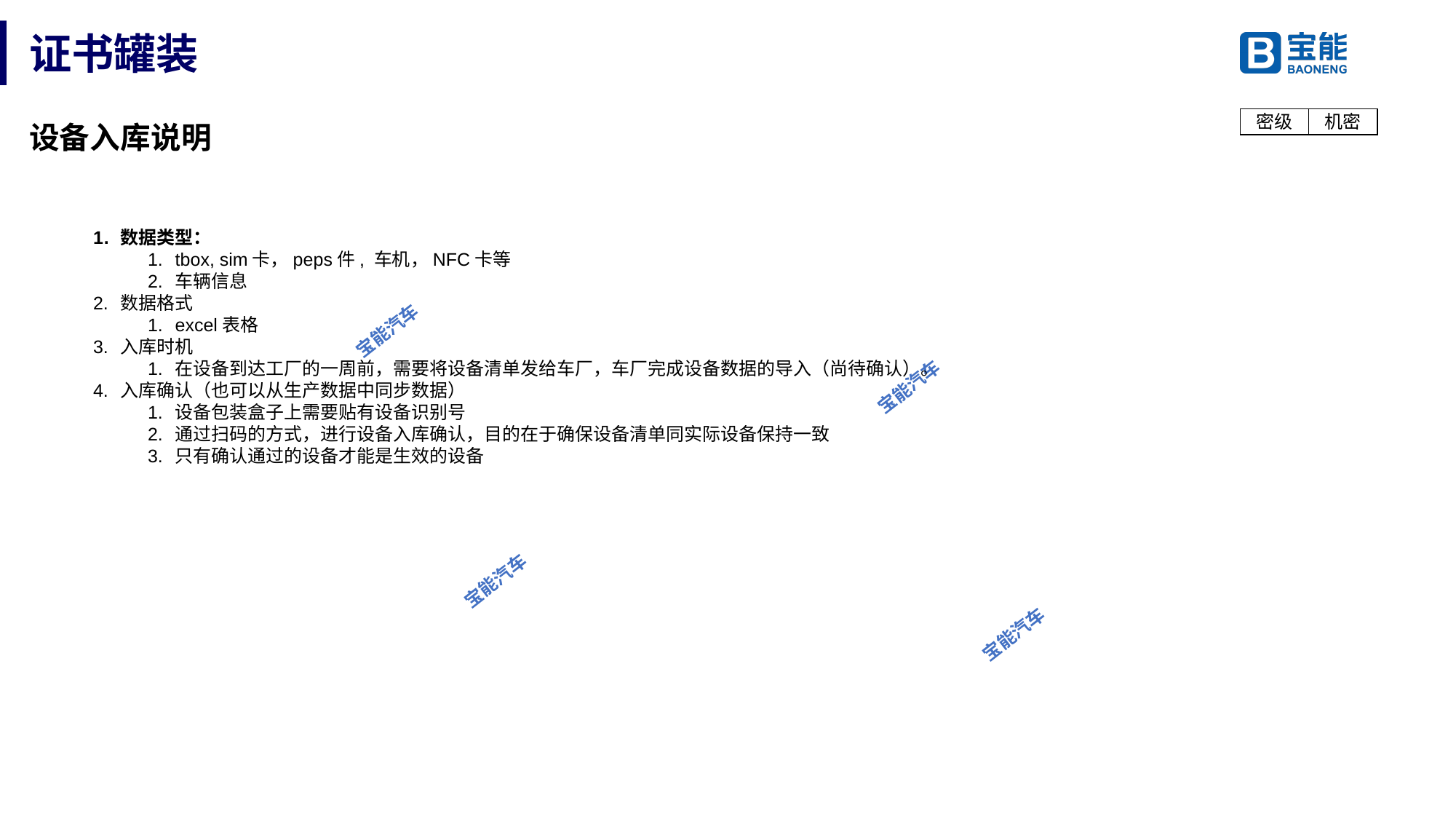

# 证书罐装
设备入库说明
数据类型：
tbox, sim卡，peps件, 车机，NFC卡等
车辆信息
数据格式
excel表格
入库时机
在设备到达工厂的一周前，需要将设备清单发给车厂，车厂完成设备数据的导入（尚待确认）。
入库确认（也可以从生产数据中同步数据）
设备包装盒子上需要贴有设备识别号
通过扫码的方式，进行设备入库确认，目的在于确保设备清单同实际设备保持一致
只有确认通过的设备才能是生效的设备
11